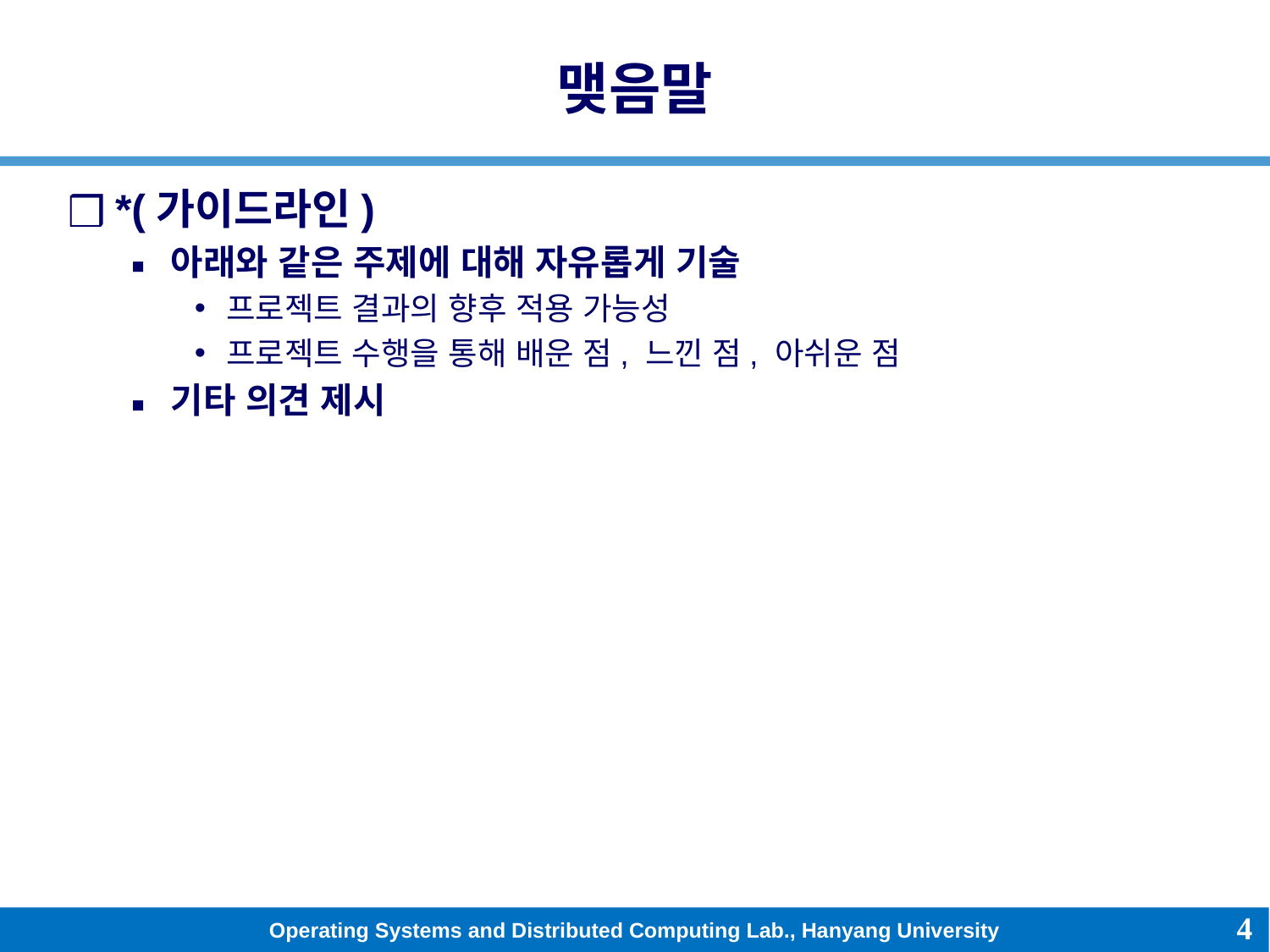

# 맺음말
*(가이드라인)
아래와 같은 주제에 대해 자유롭게 기술
프로젝트 결과의 향후 적용 가능성
프로젝트 수행을 통해 배운 점, 느낀 점, 아쉬운 점
기타 의견 제시